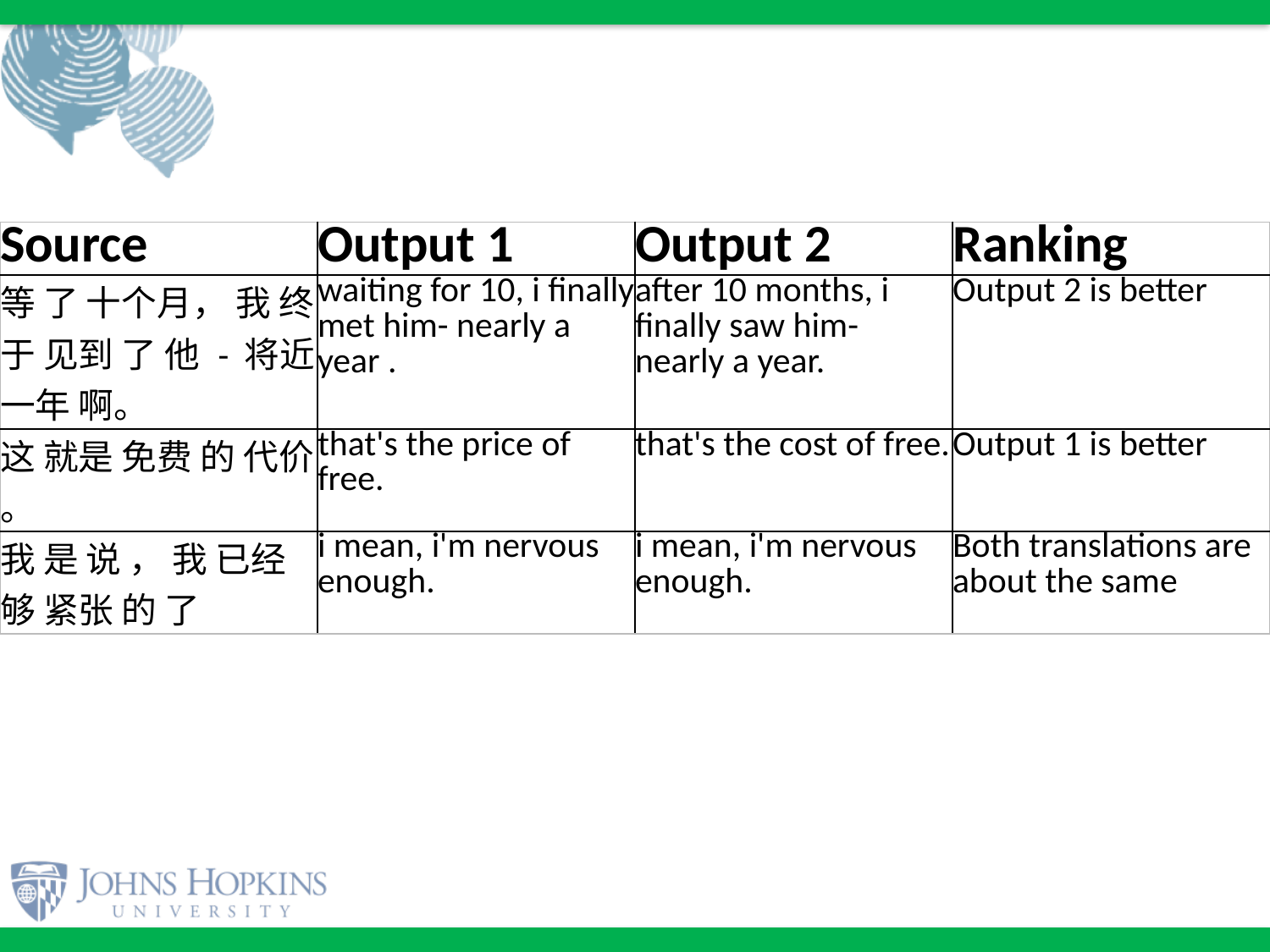

#
| Source | Output 1 | Output 2 | Ranking |
| --- | --- | --- | --- |
| 等 了 十个月， 我 终于 见到 了 他 - 将近 一年 啊。 | waiting for 10, i finally met him- nearly a year . | after 10 months, i finally saw him- nearly a year. | Output 2 is better |
| 这 就是 免费 的 代价 。 | that's the price of free. | that's the cost of free. | Output 1 is better |
| 我 是 说 ， 我 已经 够 紧张 的 了 | i mean, i'm nervous enough. | i mean, i'm nervous enough. | Both translations are about the same |